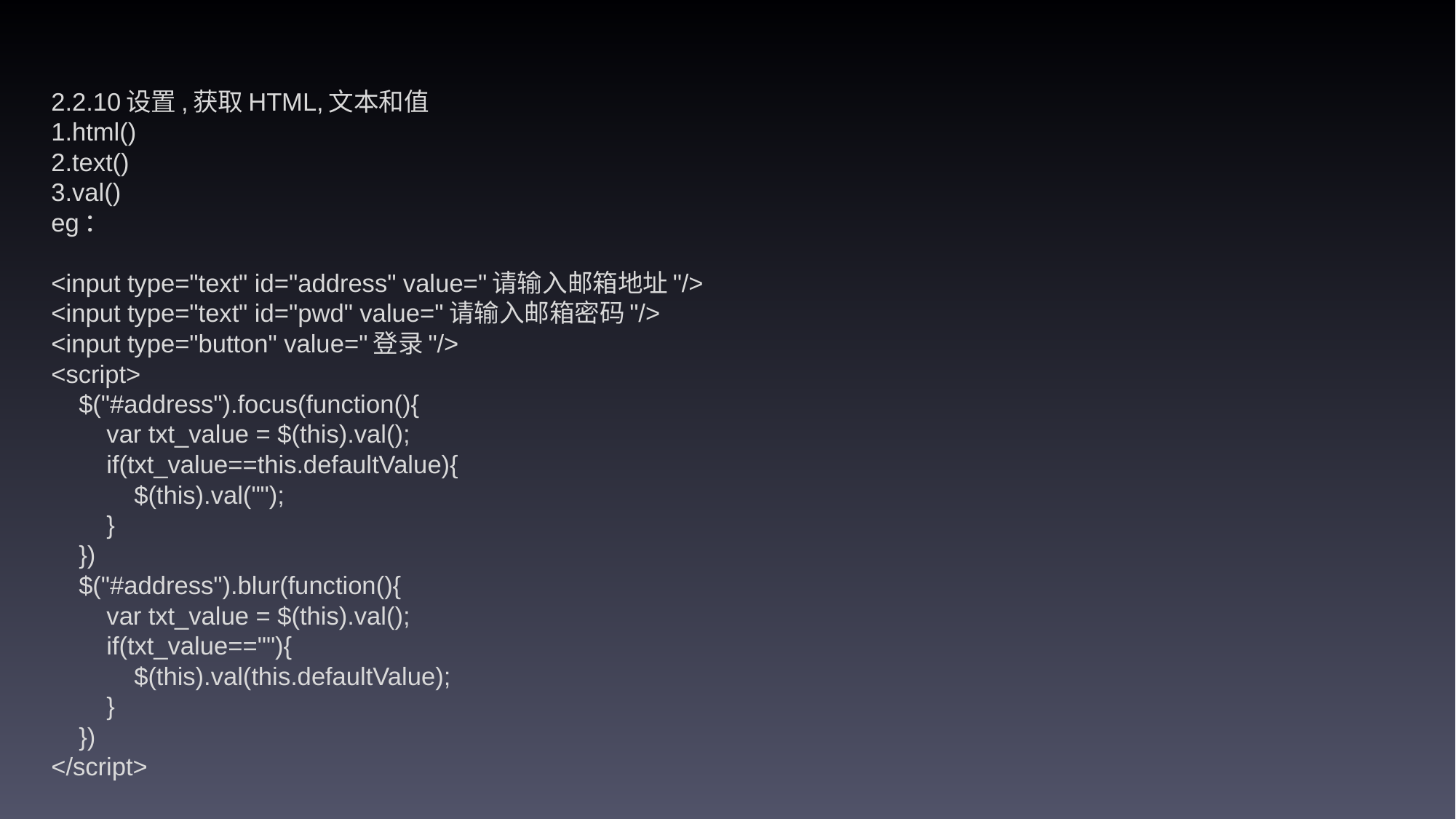

2.2.10设置,获取HTML,文本和值
1.html()
2.text()
3.val()
eg：

<input type="text" id="address" value="请输入邮箱地址"/>
<input type="text" id="pwd" value="请输入邮箱密码"/>
<input type="button" value="登录"/>
<script>
    $("#address").focus(function(){
        var txt_value = $(this).val();
        if(txt_value==this.defaultValue){
            $(this).val("");
        }
    })
    $("#address").blur(function(){
        var txt_value = $(this).val();
        if(txt_value==""){
            $(this).val(this.defaultValue);
        }
    })
</script>